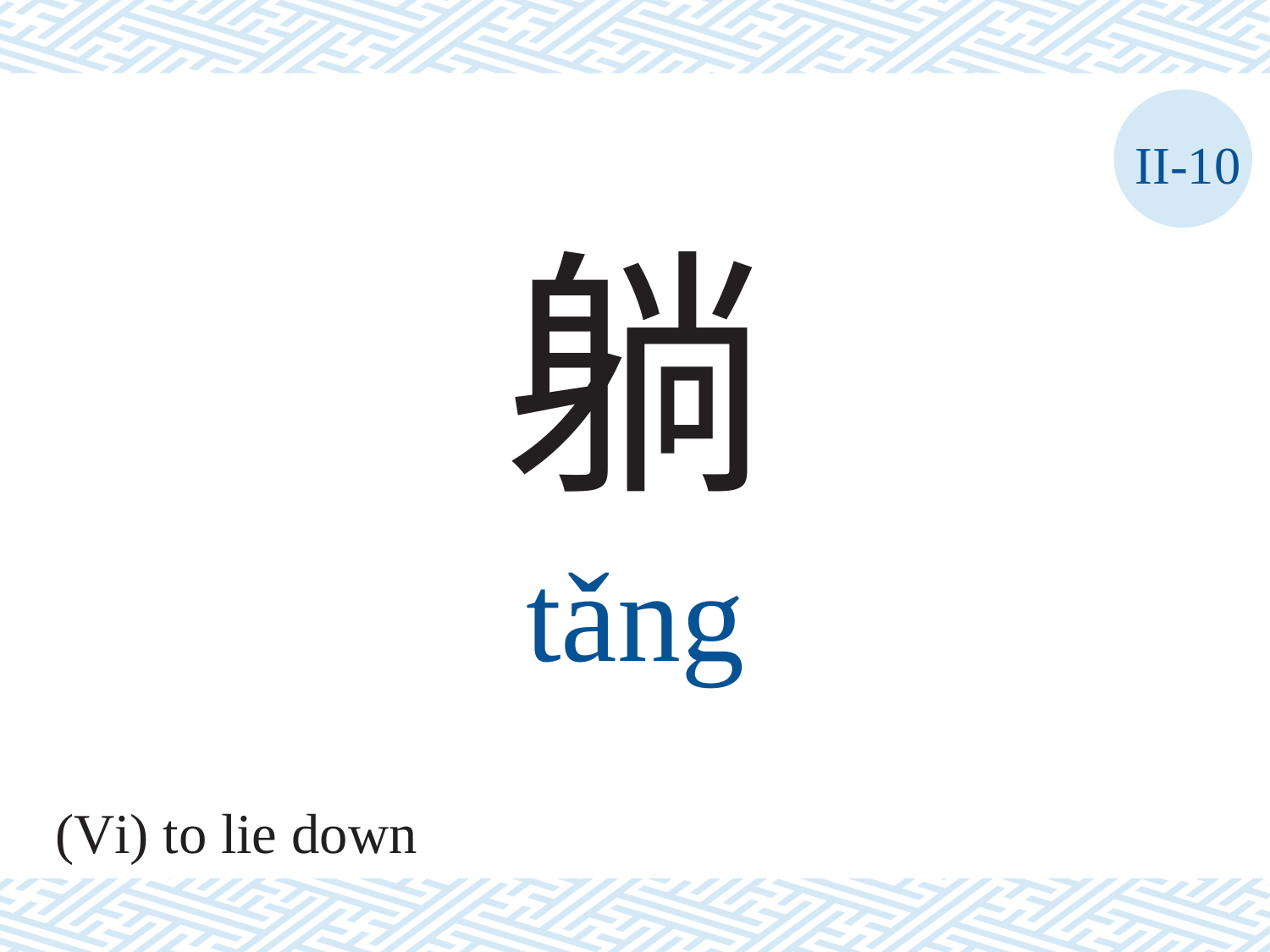

II-10
躺
tǎng
(Vi) to lie down